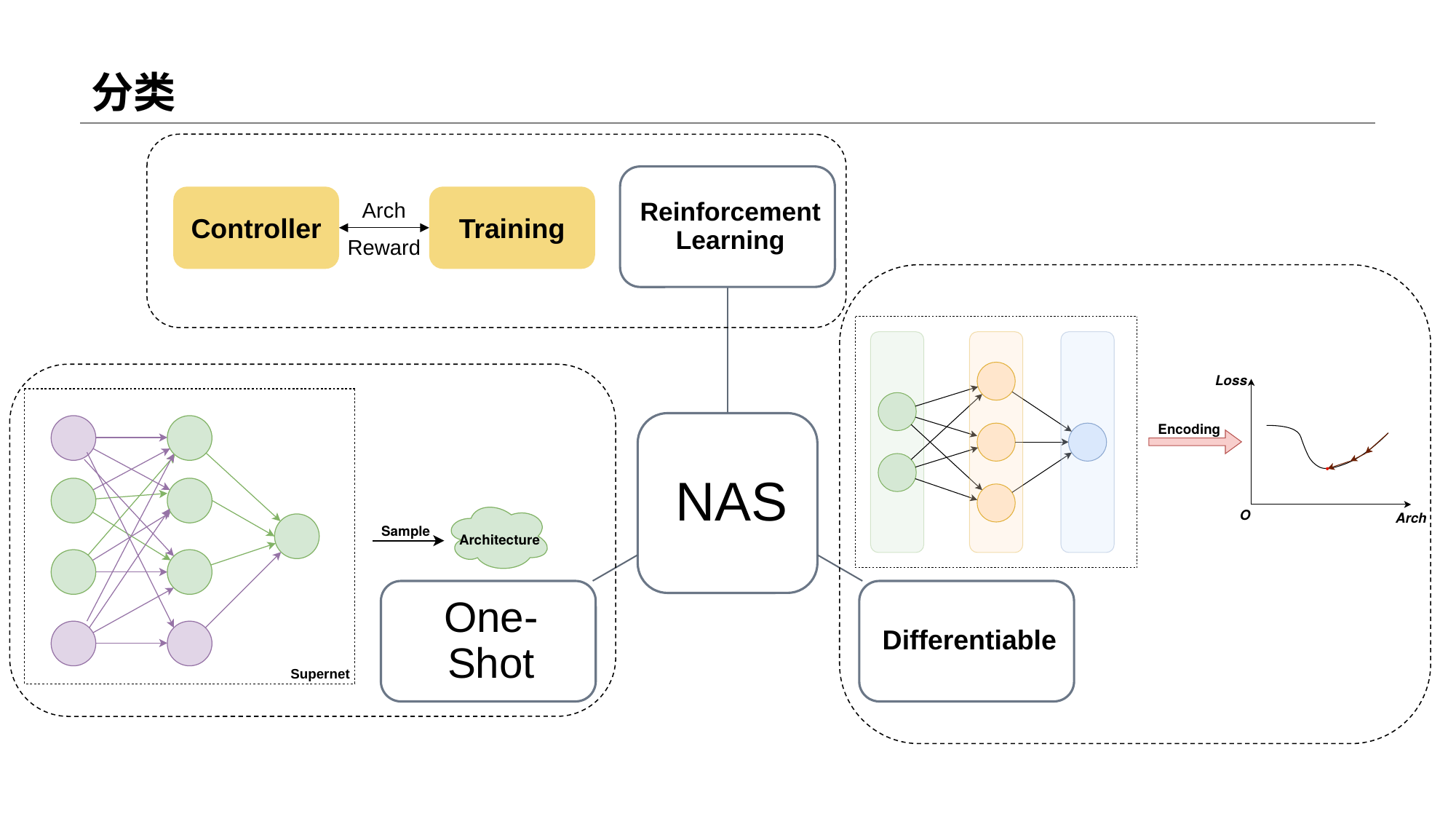

# 分类
NAS
Reinforcement Learning
Differentiable
One-Shot

Controller
Training
Arch
Reward

Loss

Encoding

O

Arch

Sample
Architecture

Supernet